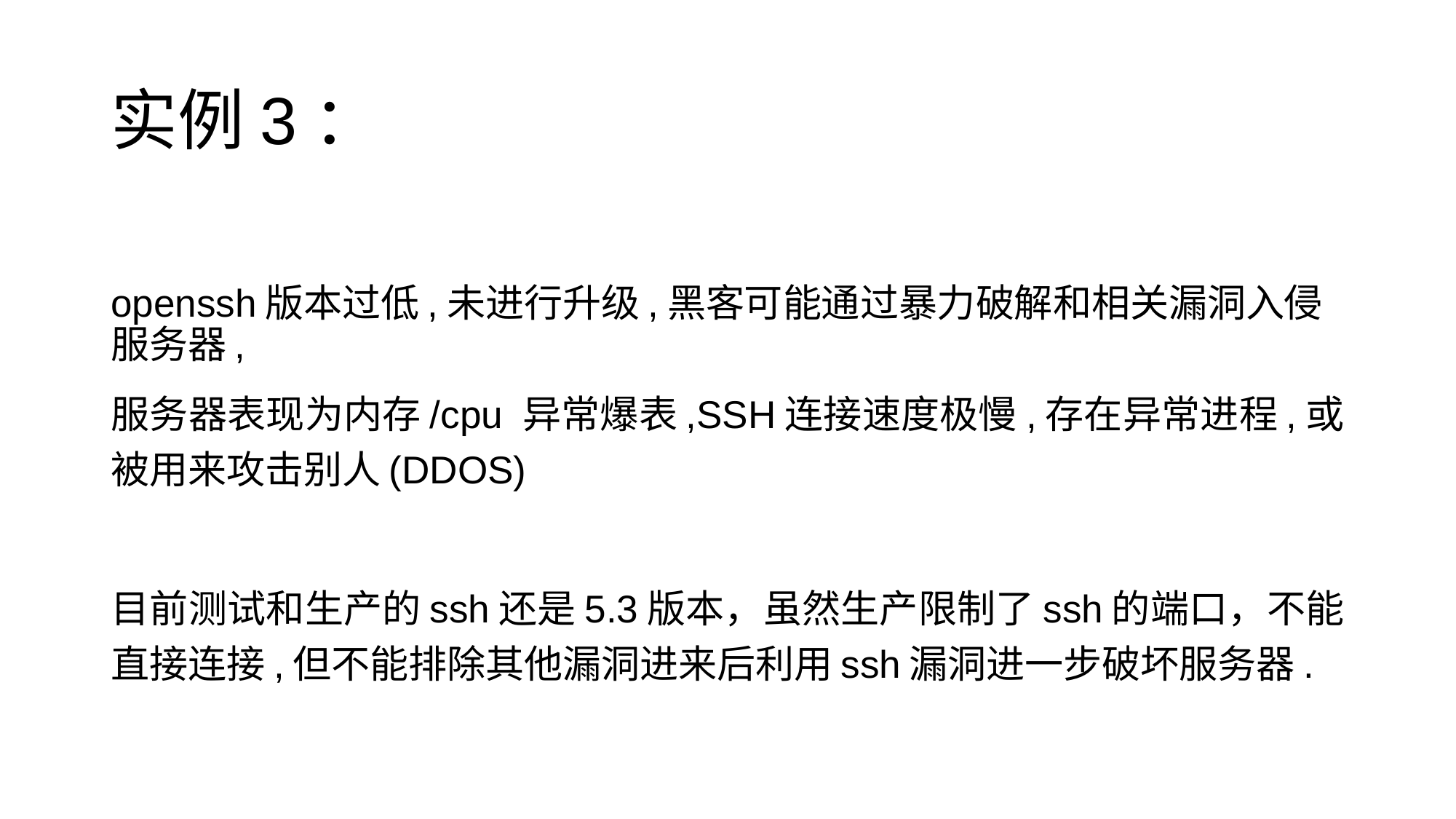

# 实例3：

openssh版本过低,未进行升级,黑客可能通过暴力破解和相关漏洞入侵服务器,
服务器表现为内存/cpu 异常爆表,SSH连接速度极慢,存在异常进程,或被用来攻击别人(DDOS)

目前测试和生产的ssh还是5.3版本，虽然生产限制了ssh的端口，不能直接连接,但不能排除其他漏洞进来后利用ssh漏洞进一步破坏服务器.